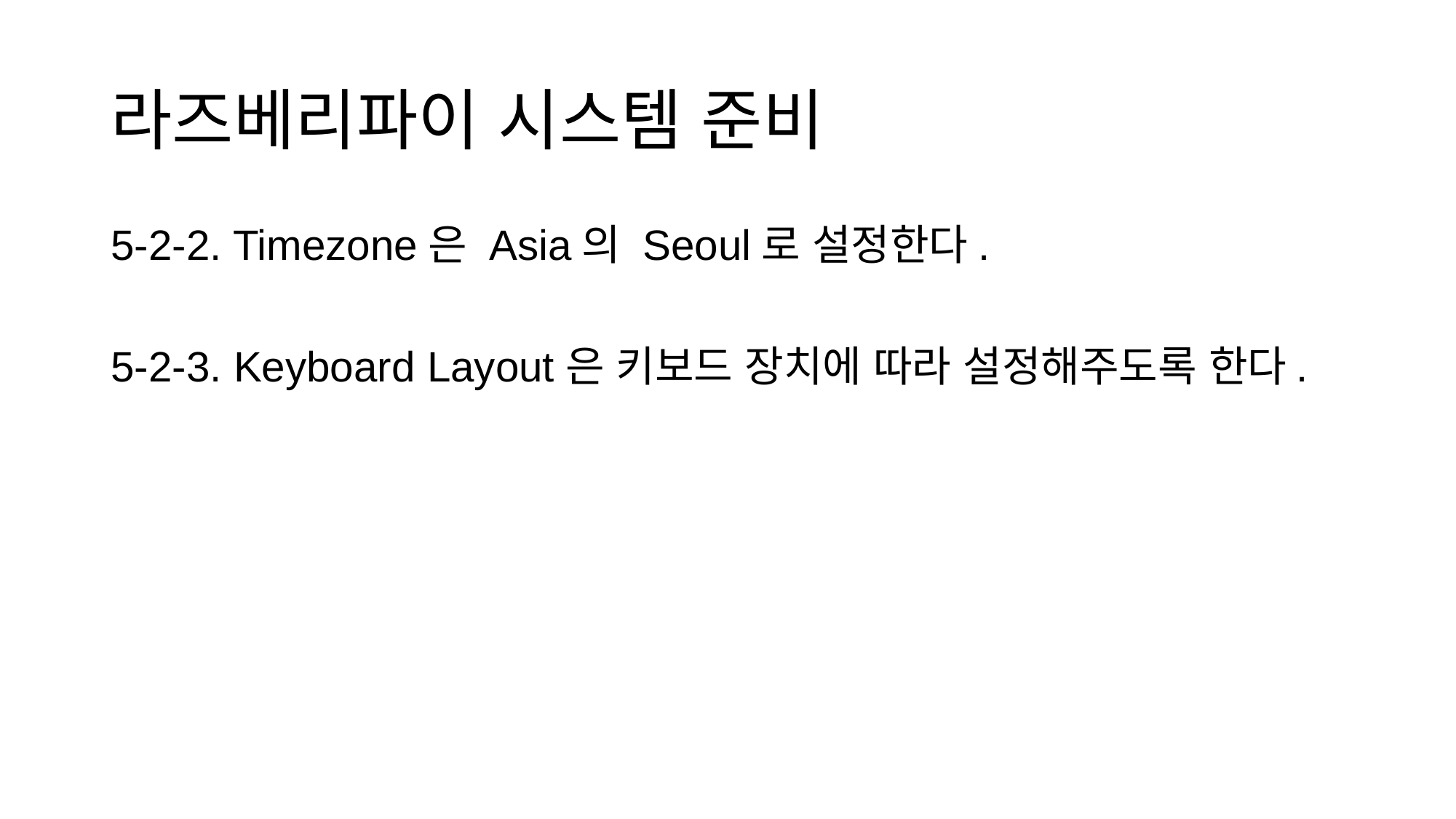

# 라즈베리파이 시스템 준비
5-2-2. Timezone은 Asia의 Seoul로 설정한다.

5-2-3. Keyboard Layout은 키보드 장치에 따라 설정해주도록 한다.